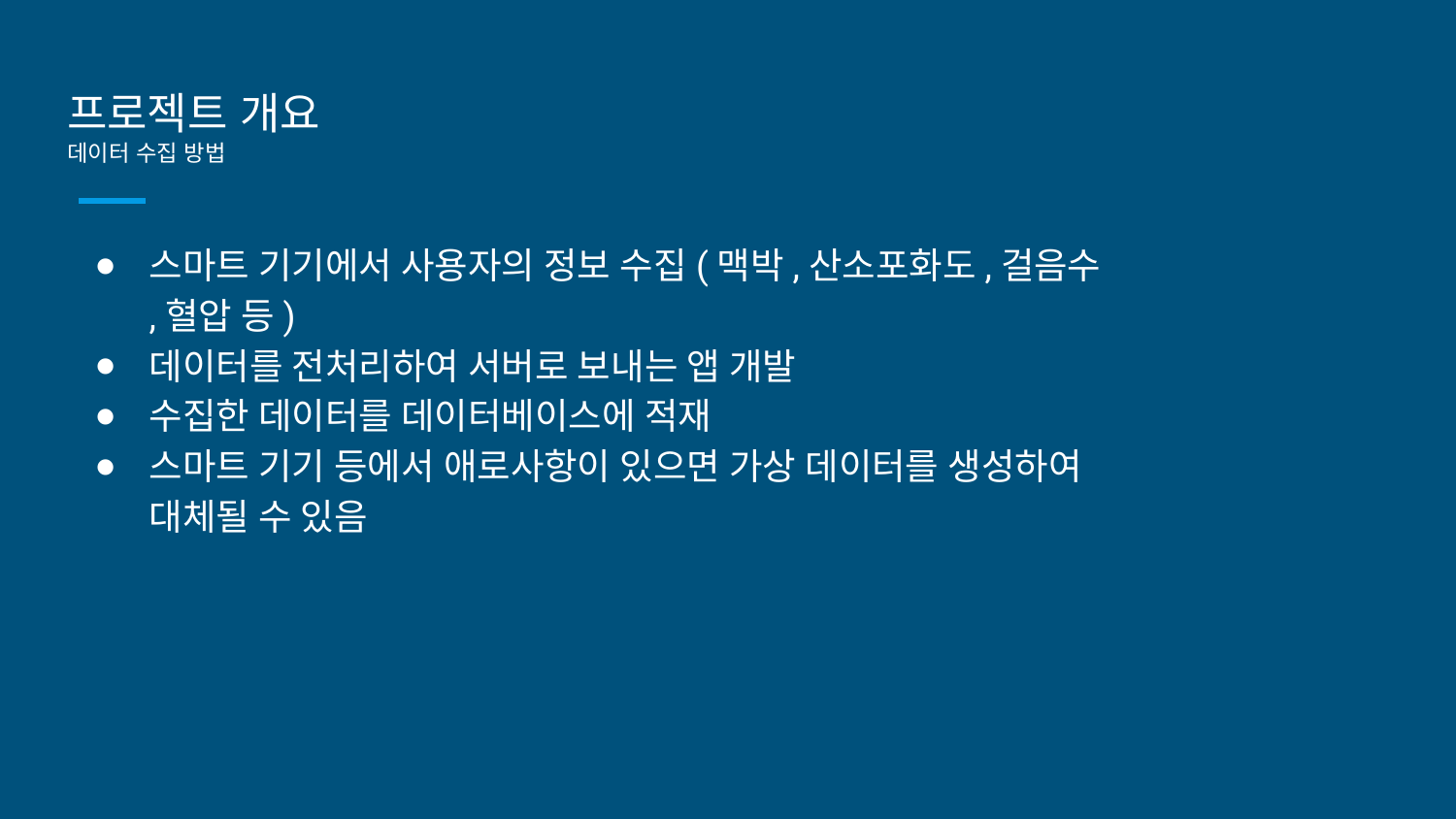

# 프로젝트 개요 데이터 수집 방법
스마트 기기에서 사용자의 정보 수집(맥박,산소포화도,걸음수 ,혈압 등)
데이터를 전처리하여 서버로 보내는 앱 개발
수집한 데이터를 데이터베이스에 적재
스마트 기기 등에서 애로사항이 있으면 가상 데이터를 생성하여 대체될 수 있음